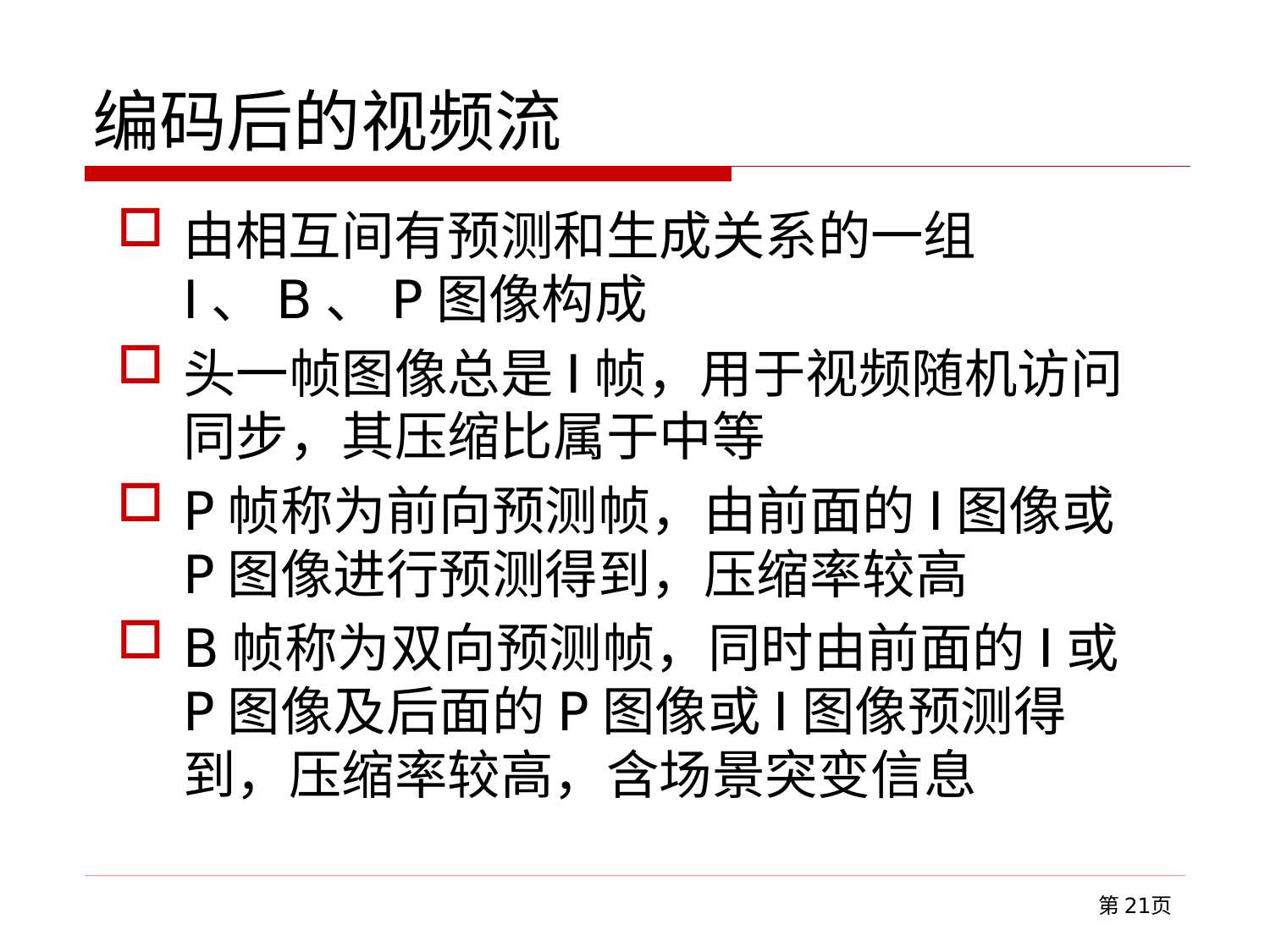

# 编码后的视频流
由相互间有预测和生成关系的一组I、B、P图像构成
头一帧图像总是I帧，用于视频随机访问同步，其压缩比属于中等
P帧称为前向预测帧，由前面的I图像或P图像进行预测得到，压缩率较高
B帧称为双向预测帧，同时由前面的I或P图像及后面的P图像或I图像预测得到，压缩率较高，含场景突变信息
21